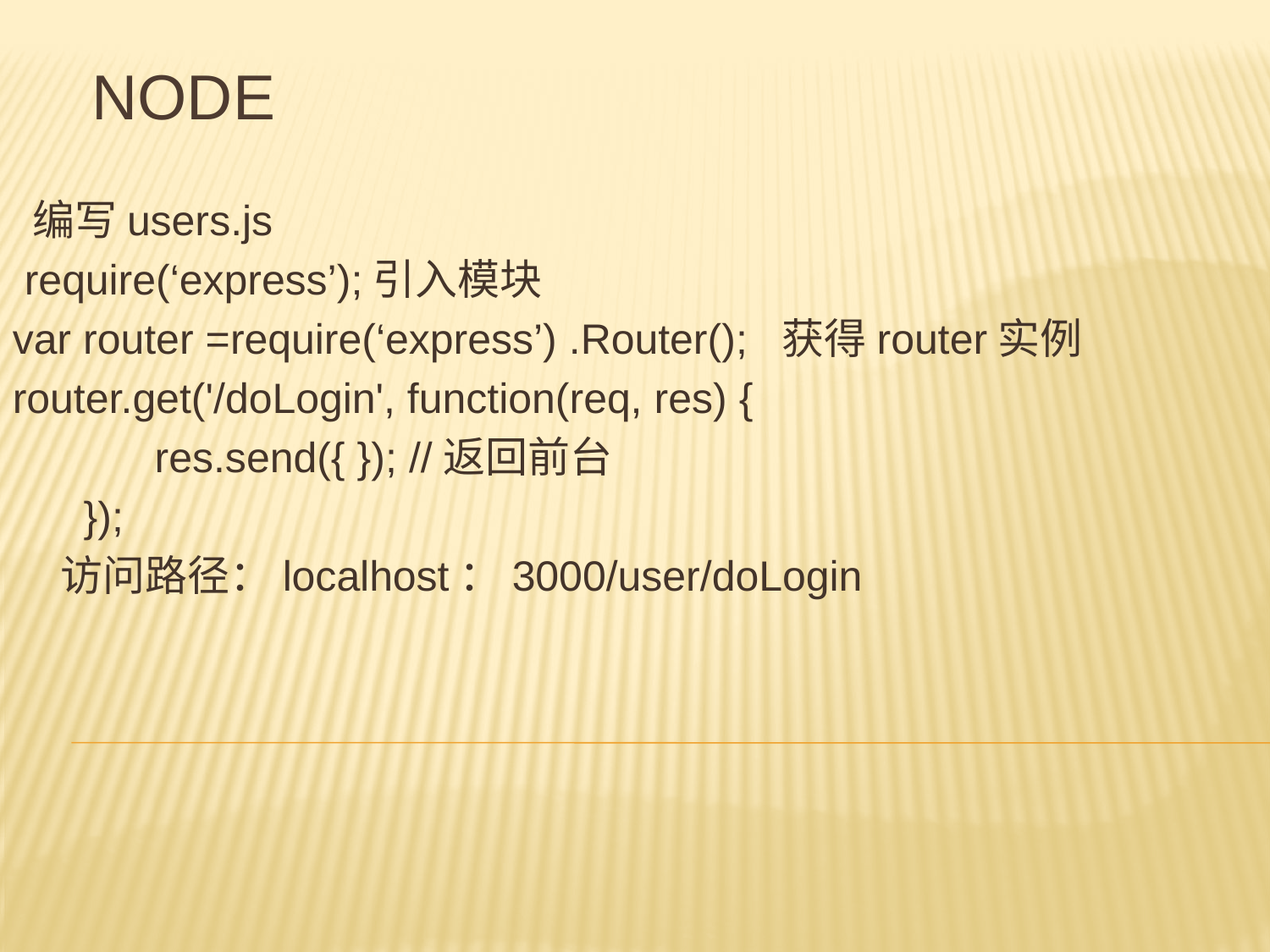

编写users.js
 require(‘express’);引入模块
var router =require(‘express’) .Router();  获得router实例
router.get('/doLogin', function(req, res) {
            res.send({ }); //返回前台
      });
    访问路径：localhost：3000/user/doLogin

# Node